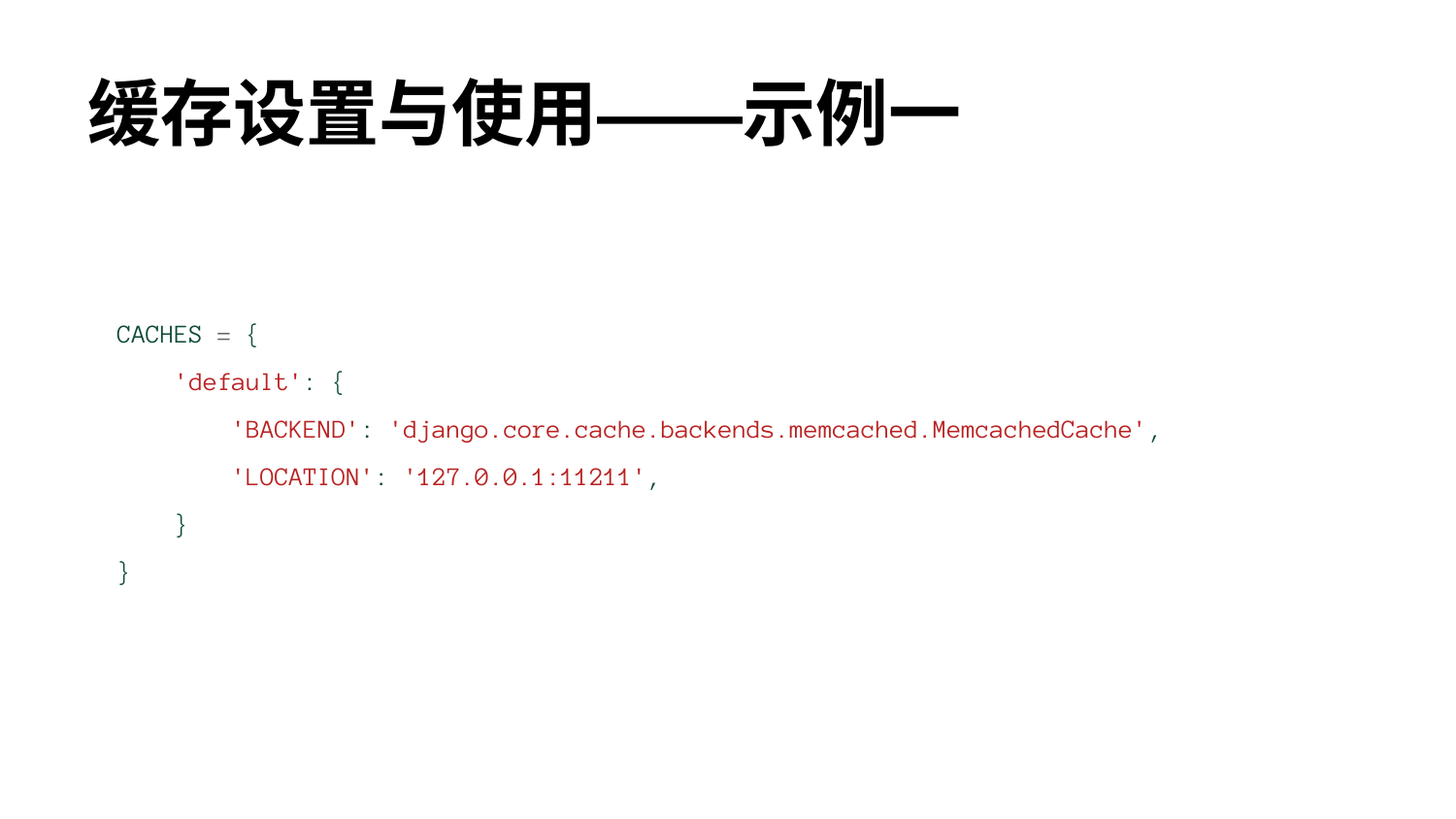

# 缓存设置与使用——示例一
CACHES = {
    'default': {
        'BACKEND': 'django.core.cache.backends.memcached.MemcachedCache',
        'LOCATION': '127.0.0.1:11211',
    }
}